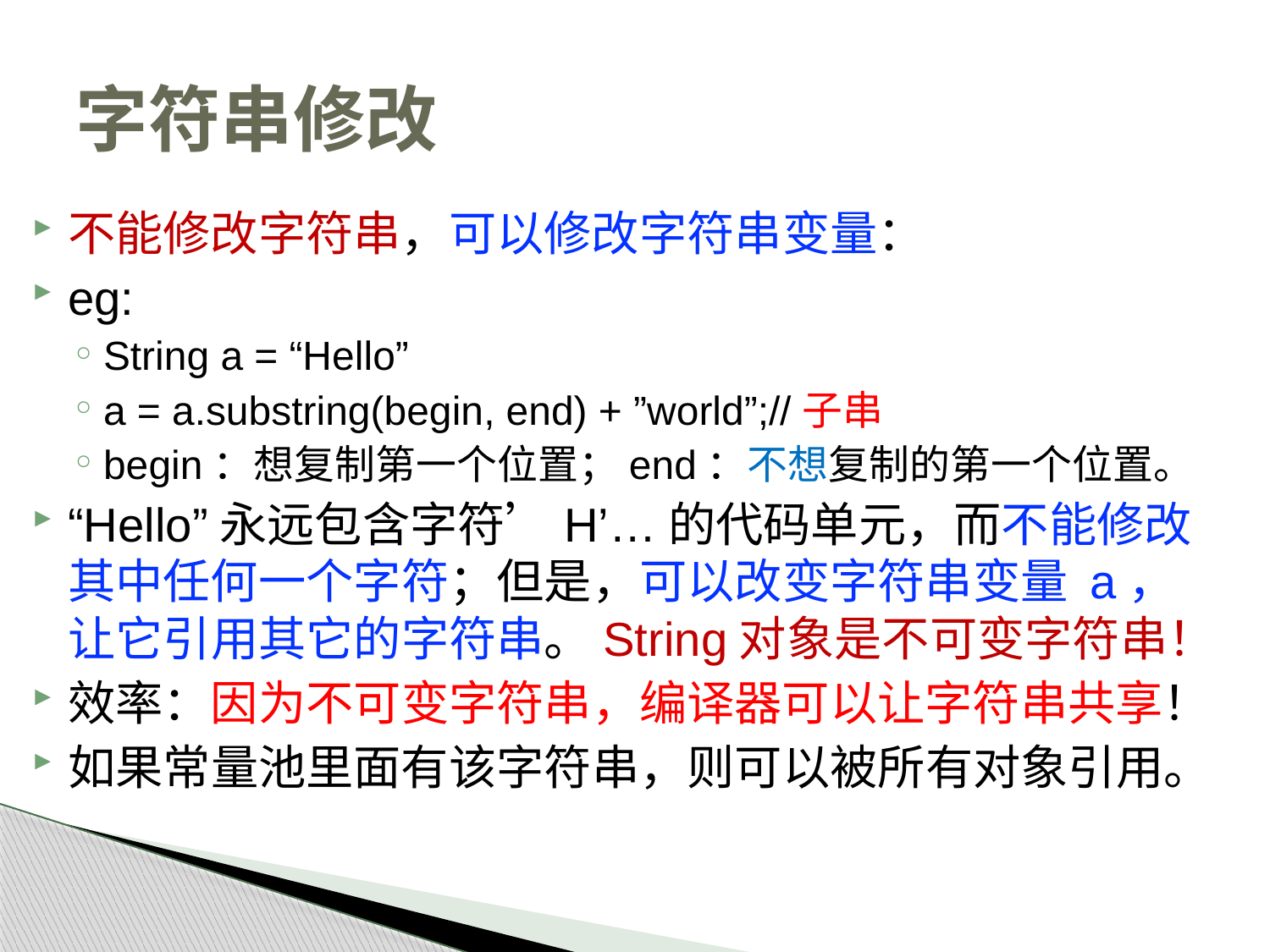

# 字符串修改
不能修改字符串，可以修改字符串变量：
eg:
String a = “Hello”
a = a.substring(begin, end) + ”world”;//子串
begin：想复制第一个位置；end：不想复制的第一个位置。
“Hello”永远包含字符’H’…的代码单元，而不能修改其中任何一个字符；但是，可以改变字符串变量 a，让它引用其它的字符串。String对象是不可变字符串！
效率：因为不可变字符串，编译器可以让字符串共享！
如果常量池里面有该字符串，则可以被所有对象引用。